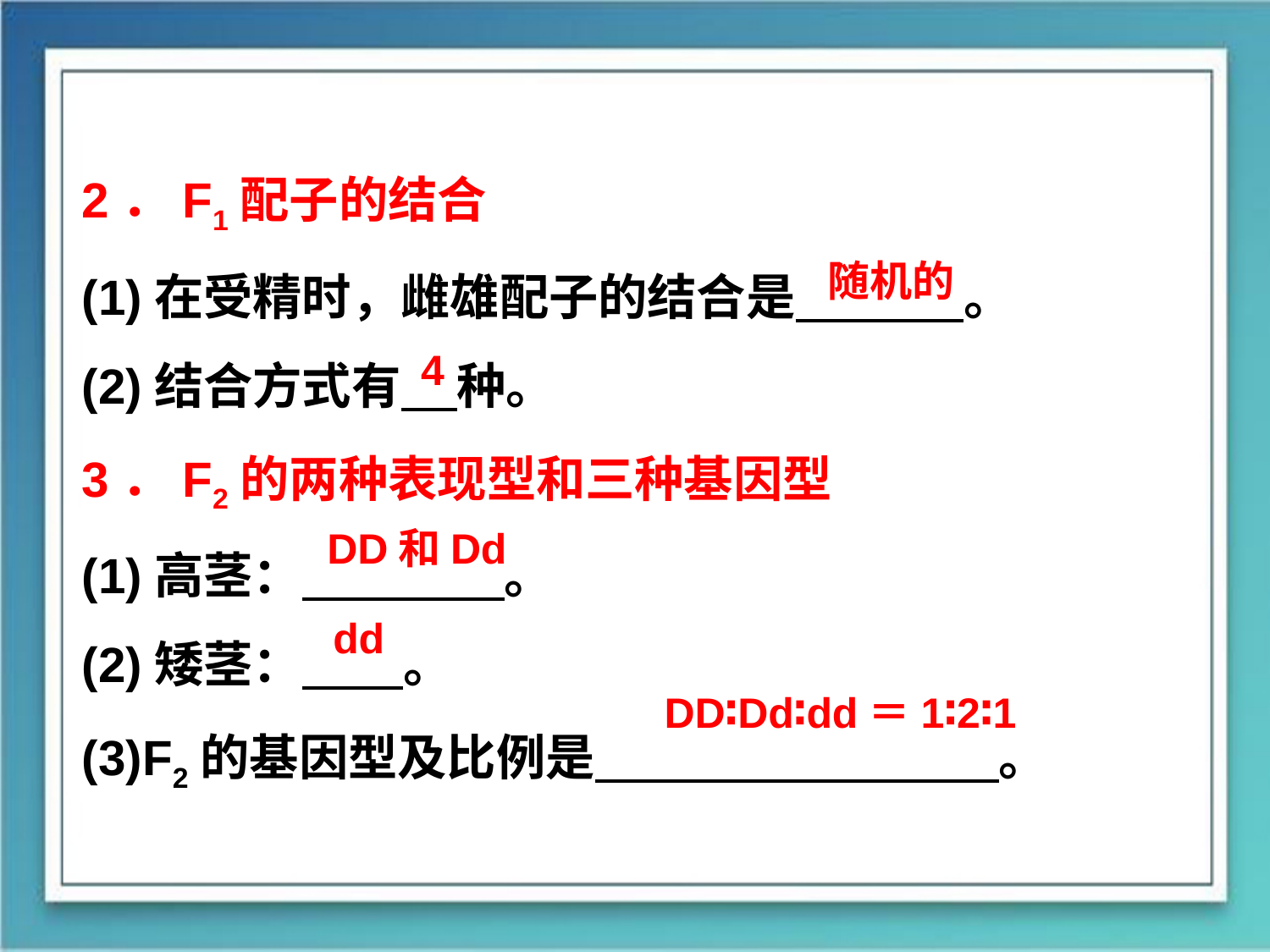

2．F1配子的结合
(1)在受精时，雌雄配子的结合是               。
(2)结合方式有     种。
3．F2的两种表现型和三种基因型
(1)高茎：                  。
(2)矮茎：         。
(3)F2的基因型及比例是                                    。
随机的
4
DD和Dd
dd
DD∶Dd∶dd＝1∶2∶1